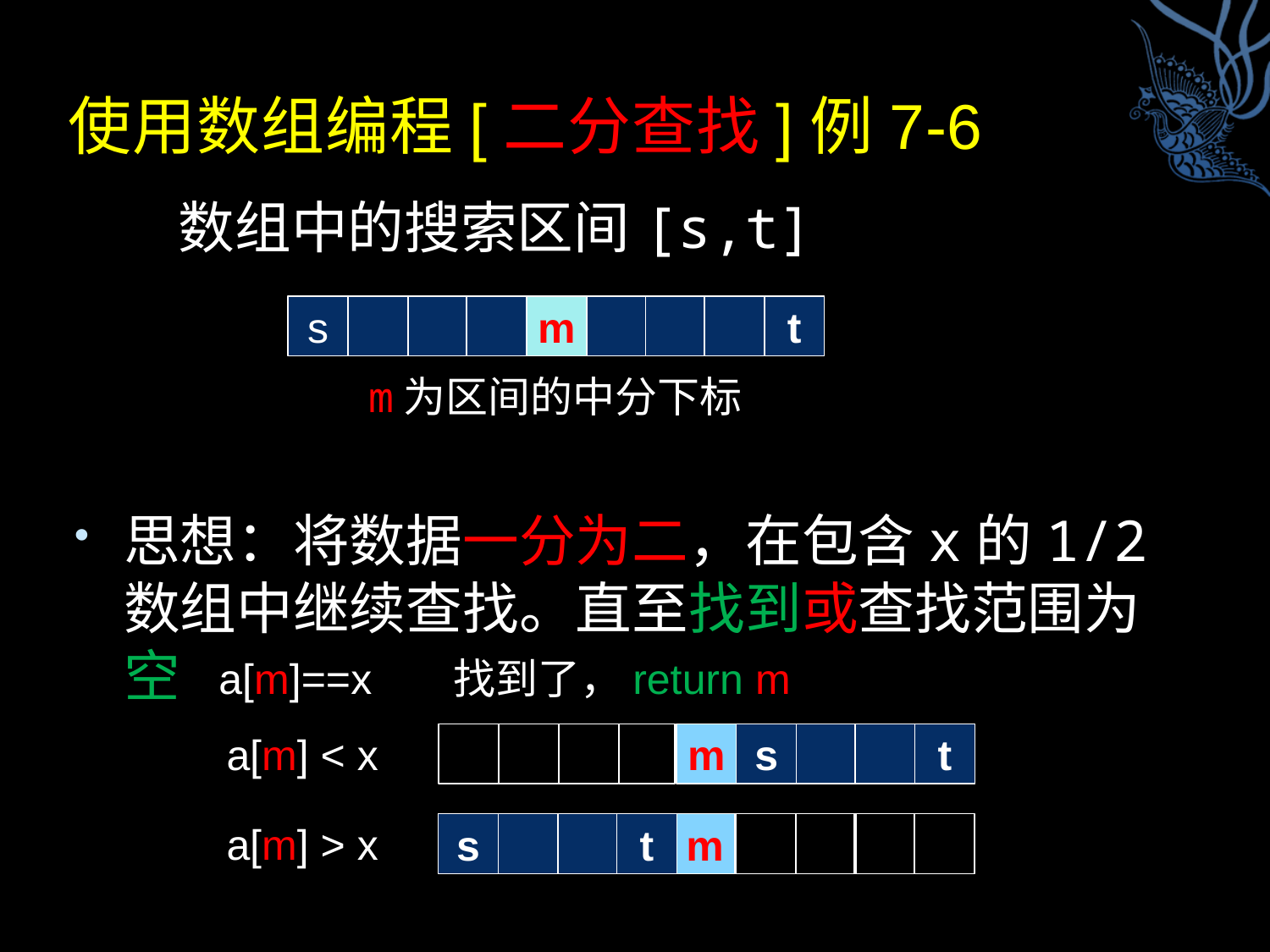

# 使用数组编程[二分查找]例7-6
       数组中的搜索区间[s,t]

思想：将数据一分为二，在包含x的1/2数组中继续查找。直至找到或查找范围为空
s

t
m
m为区间的中分下标
a[m]==x      找到了，return m
a[m] < x

m
s

t
a[m] > x
s

t
m